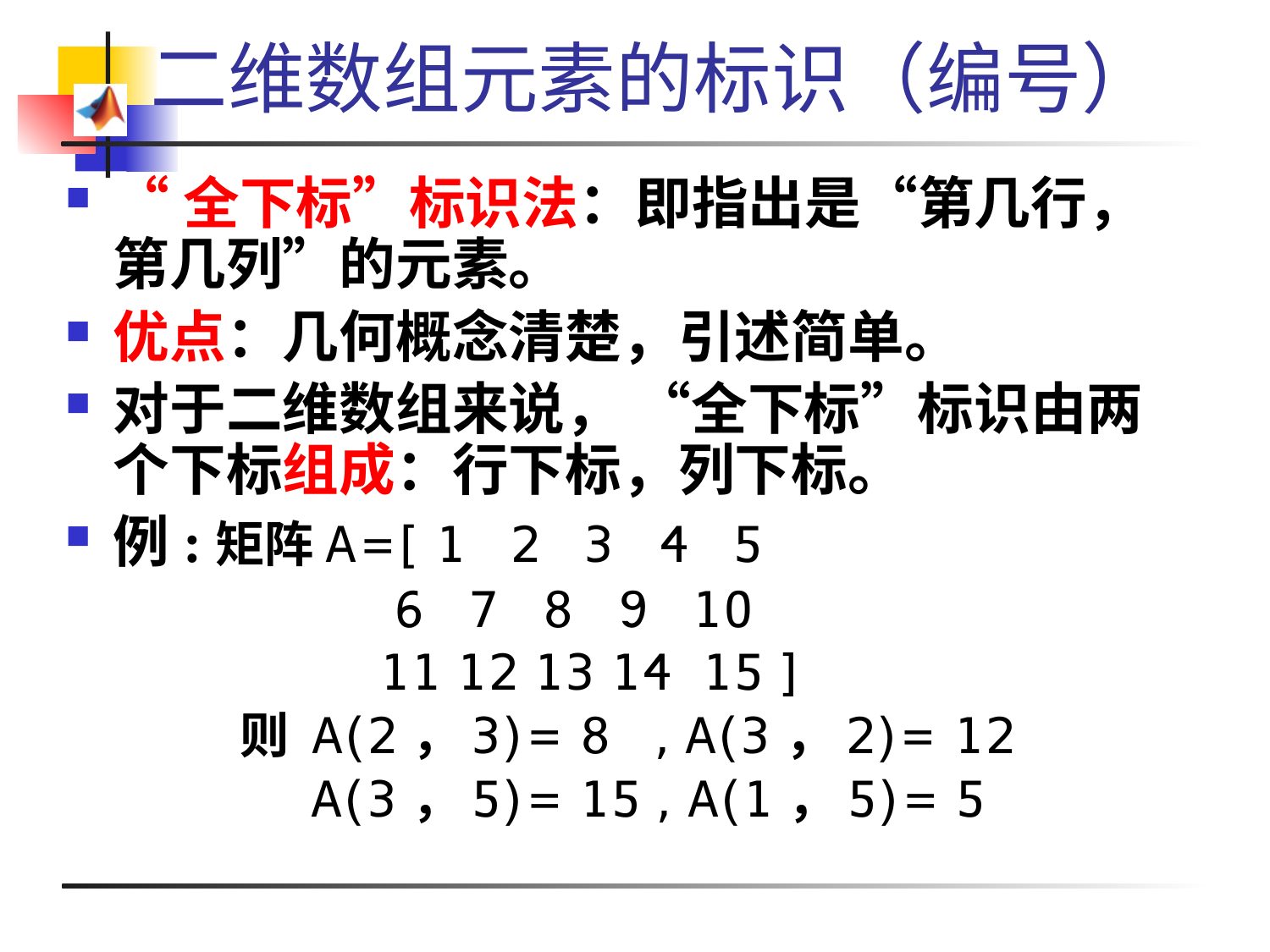

# 二维数组元素的标识（编号）
“全下标”标识法：即指出是“第几行，第几列”的元素。
优点：几何概念清楚，引述简单。
对于二维数组来说， “全下标”标识由两个下标组成：行下标，列下标。
例:矩阵A=[ 1   2   3   4   5
			  6   7   8   9   10
			 11 12 13 14  15 ]
		则 A(2，3)= 8   , A(3，2)= 12
          	     A(3，5)= 15 , A(1，5)= 5